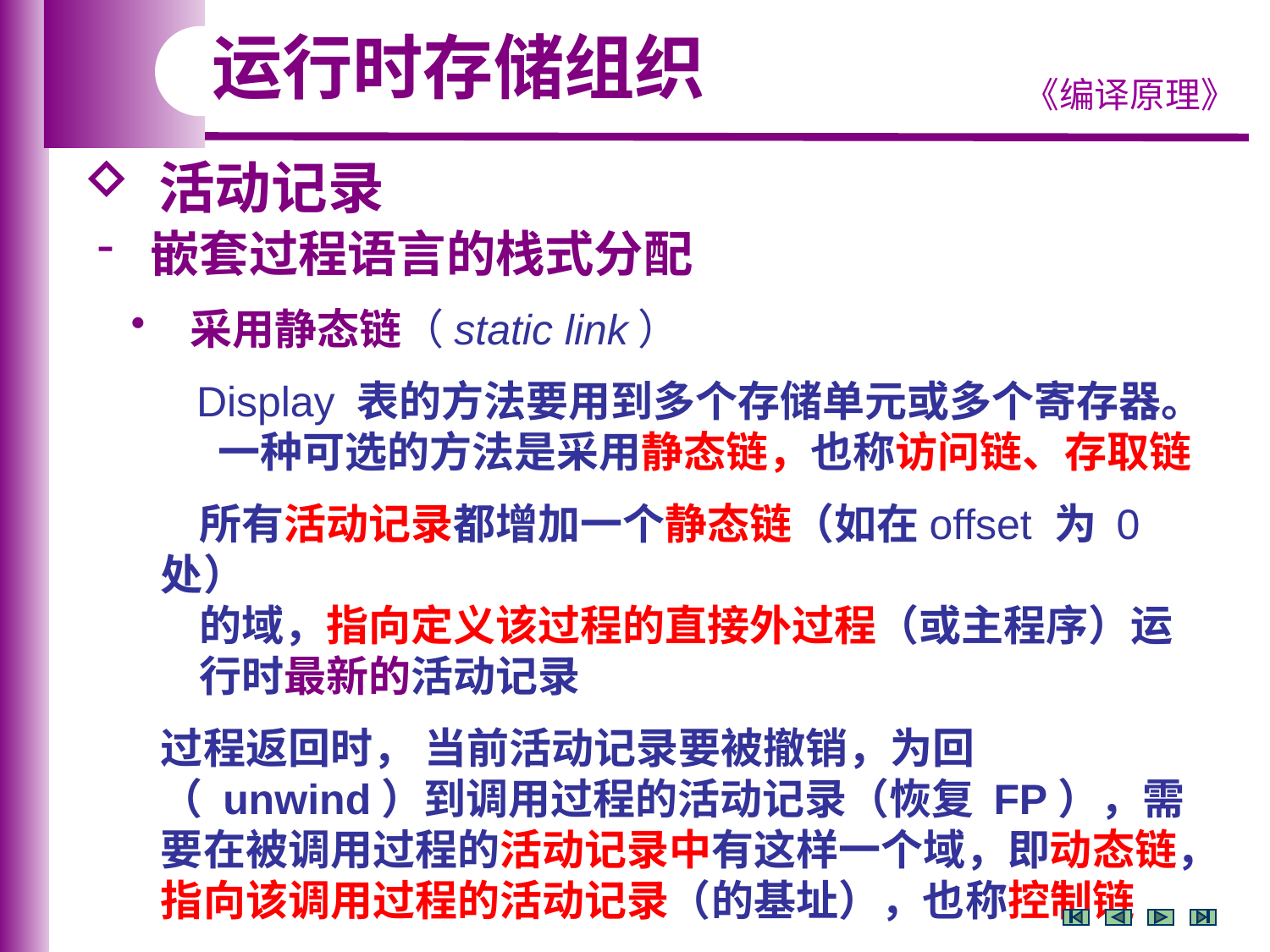

运行时存储组织
 活动记录
 嵌套过程语言的栈式分配

  采用静态链（static link）

   Display 表的方法要用到多个存储单元或多个寄存器。         一种可选的方法是采用静态链，也称访问链、存取链

   所有活动记录都增加一个静态链（如在offset 为 0 处）
   的域，指向定义该过程的直接外过程（或主程序）运
   行时最新的活动记录

过程返回时， 当前活动记录要被撤销，为回（ unwind）到调用过程的活动记录（恢复 FP），需要在被调用过程的活动记录中有这样一个域，即动态链，指向该调用过程的活动记录（的基址），也称控制链